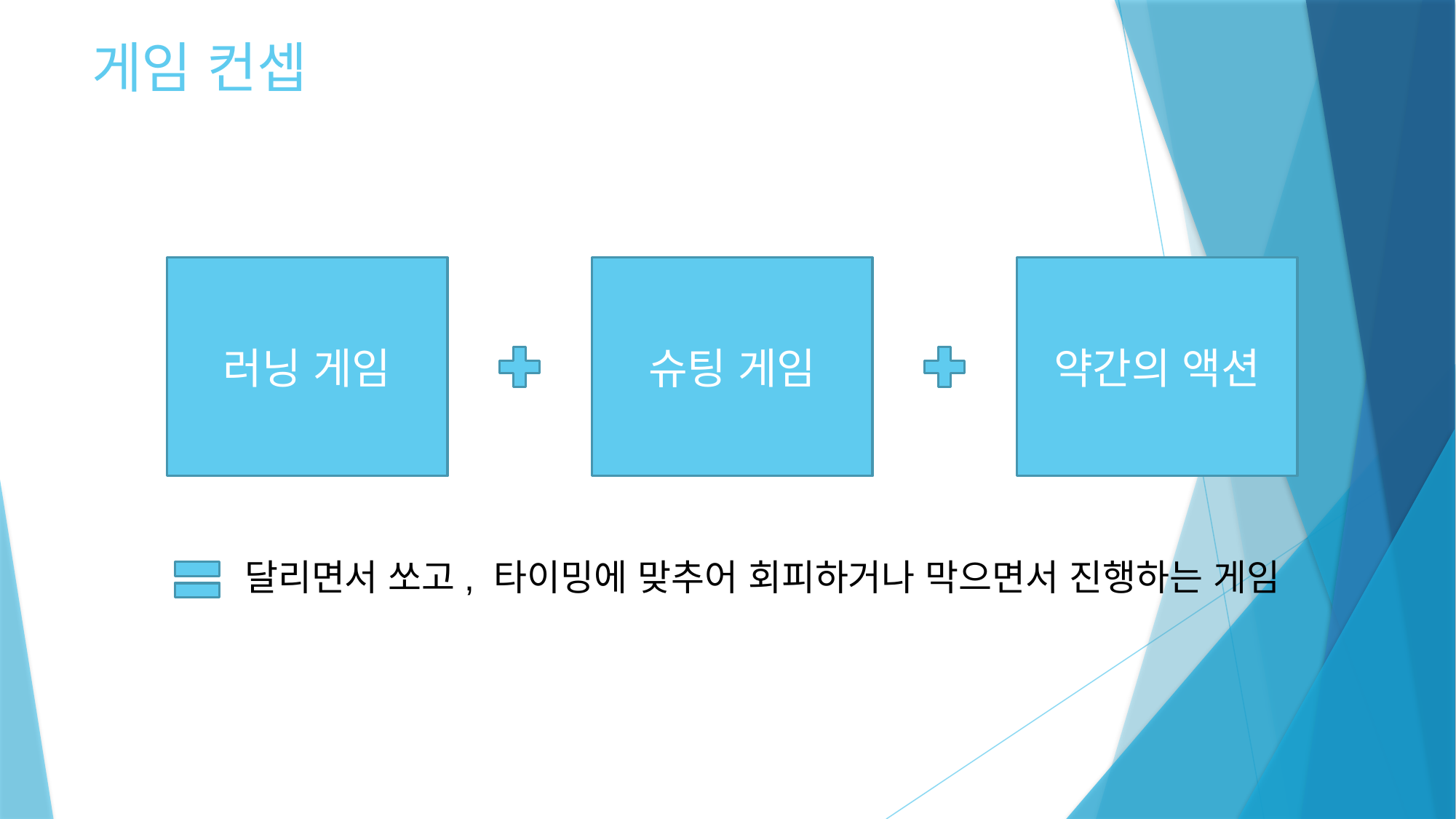

# 게임 컨셉
러닝 게임
슈팅 게임
약간의 액션

달리면서 쏘고, 타이밍에 맞추어 회피하거나 막으면서 진행하는 게임